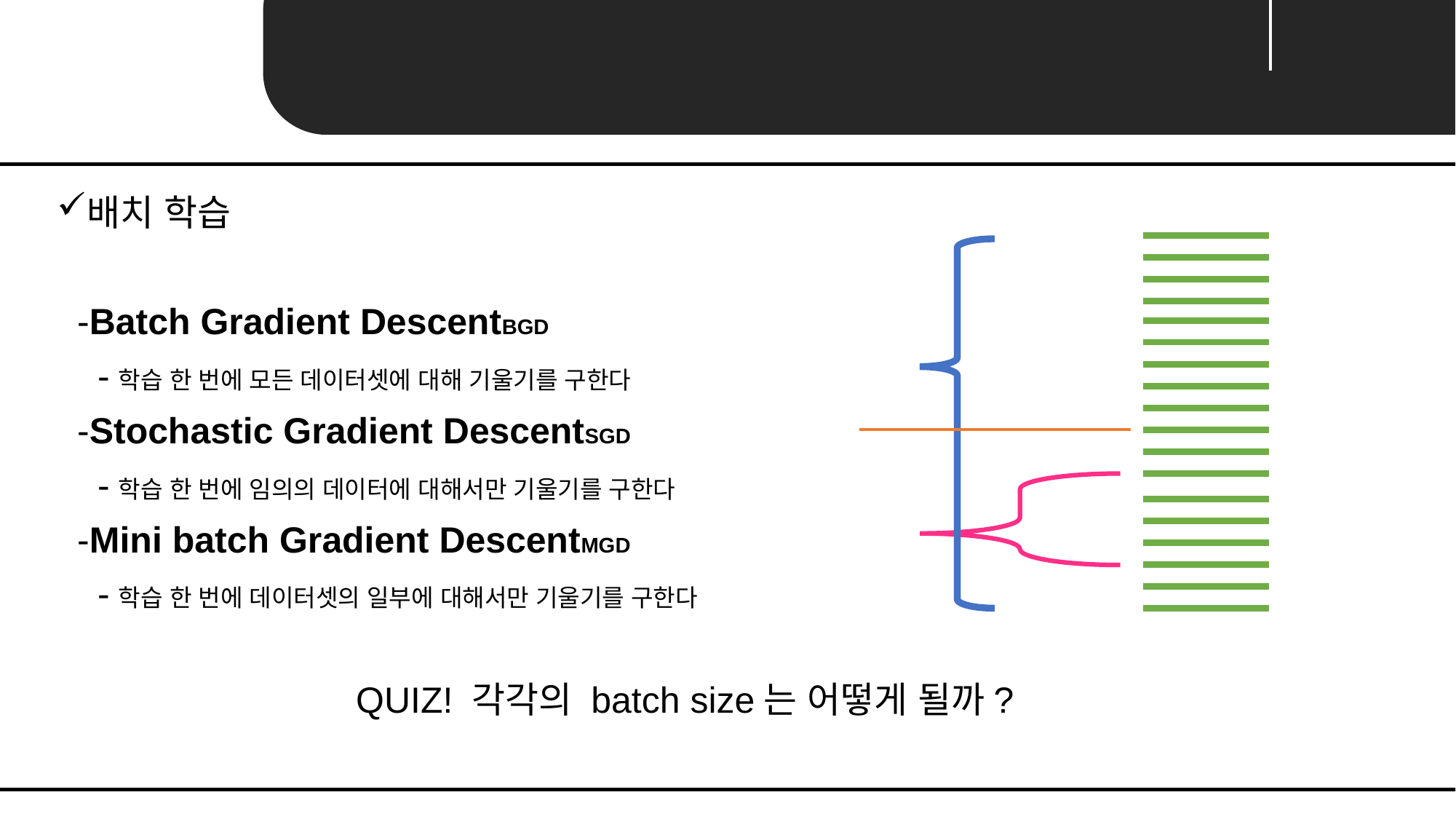

Unit  03 ㅣ경사하강법과 배치학습 구현
배치 학습

  -Batch Gradient DescentBGD
    -학습 한 번에 모든 데이터셋에 대해 기울기를 구한다
  -Stochastic Gradient DescentSGD
    -학습 한 번에 임의의 데이터에 대해서만 기울기를 구한다
  -Mini batch Gradient DescentMGD
    -학습 한 번에 데이터셋의 일부에 대해서만 기울기를 구한다

QUIZ! 각각의 batch size는 어떻게 될까?